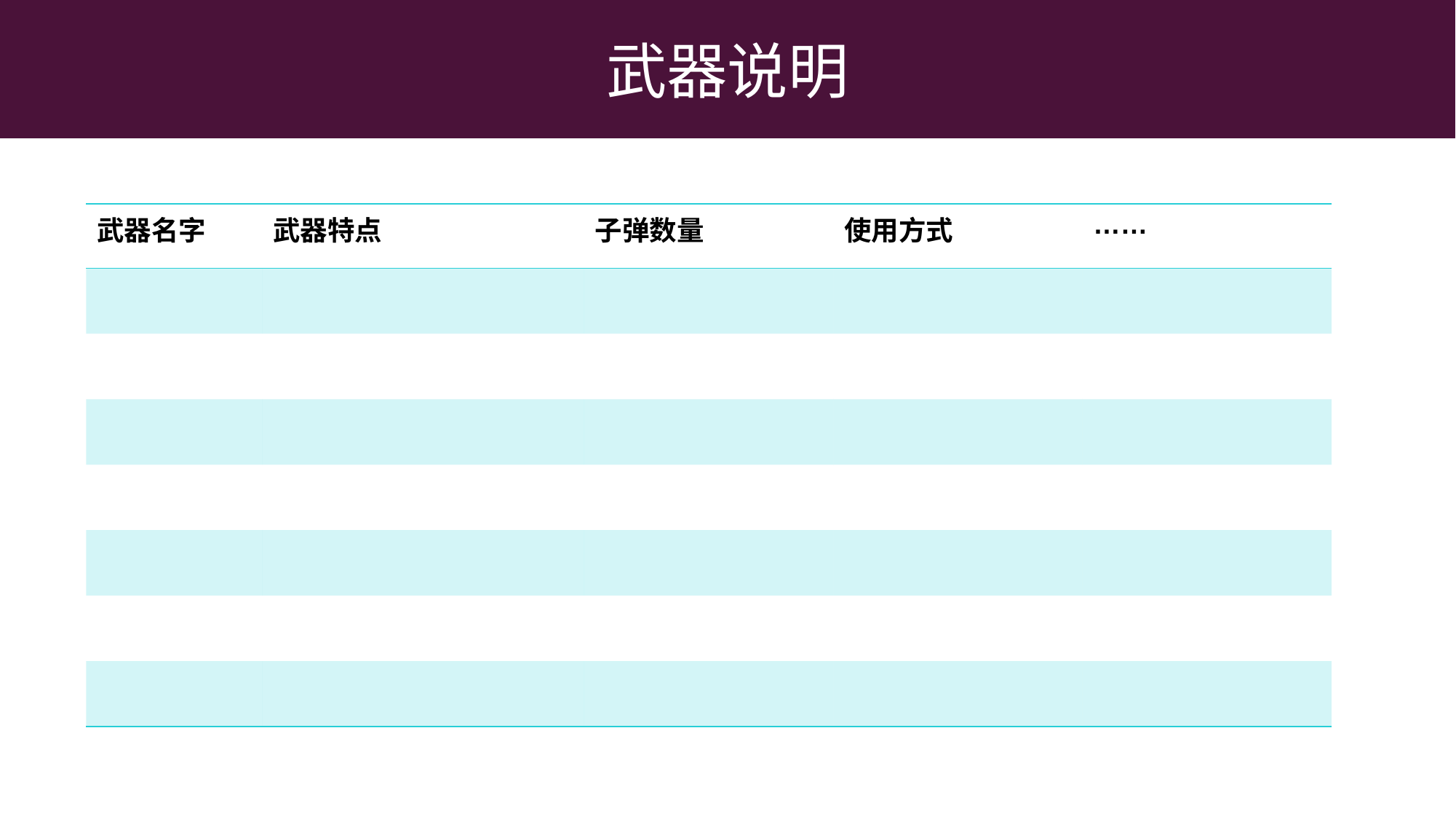

武器说明
| 武器名字 | 武器特点 | 子弹数量 | 使用方式 | …… |
| --- | --- | --- | --- | --- |
|  |  |  |  |  |
|  |  |  |  |  |
|  |  |  |  |  |
|  |  |  |  |  |
|  |  |  |  |  |
|  |  |  |  |  |
|  |  |  |  |  |